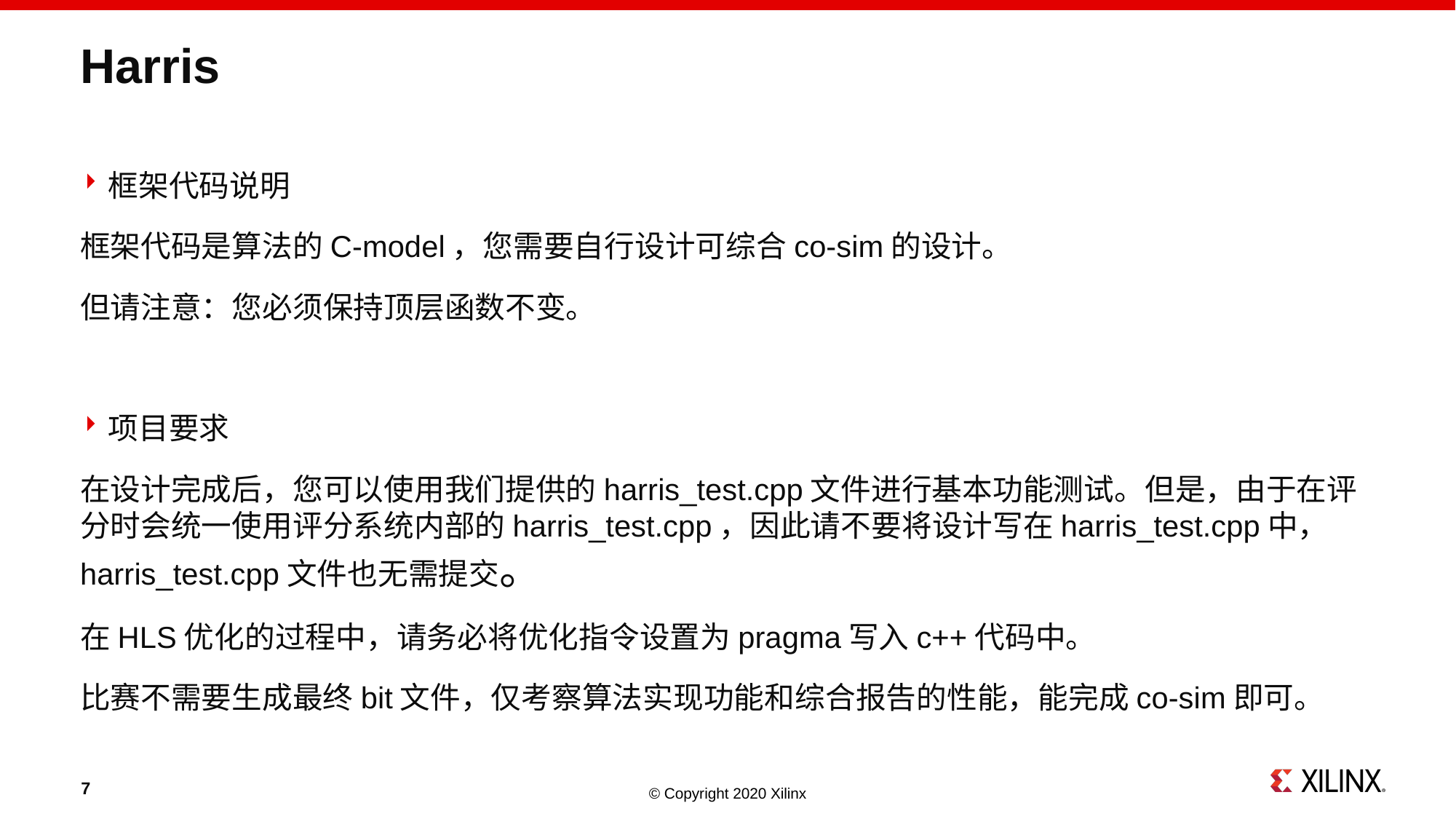

# Harris
框架代码说明
框架代码是算法的C-model，您需要自行设计可综合co-sim的设计。
但请注意：您必须保持顶层函数不变。

项目要求
在设计完成后，您可以使用我们提供的harris_test.cpp文件进行基本功能测试。但是，由于在评分时会统一使用评分系统内部的harris_test.cpp，因此请不要将设计写在harris_test.cpp中， harris_test.cpp文件也无需提交。
在HLS优化的过程中，请务必将优化指令设置为pragma写入c++代码中。
比赛不需要生成最终bit文件，仅考察算法实现功能和综合报告的性能，能完成co-sim即可。
7